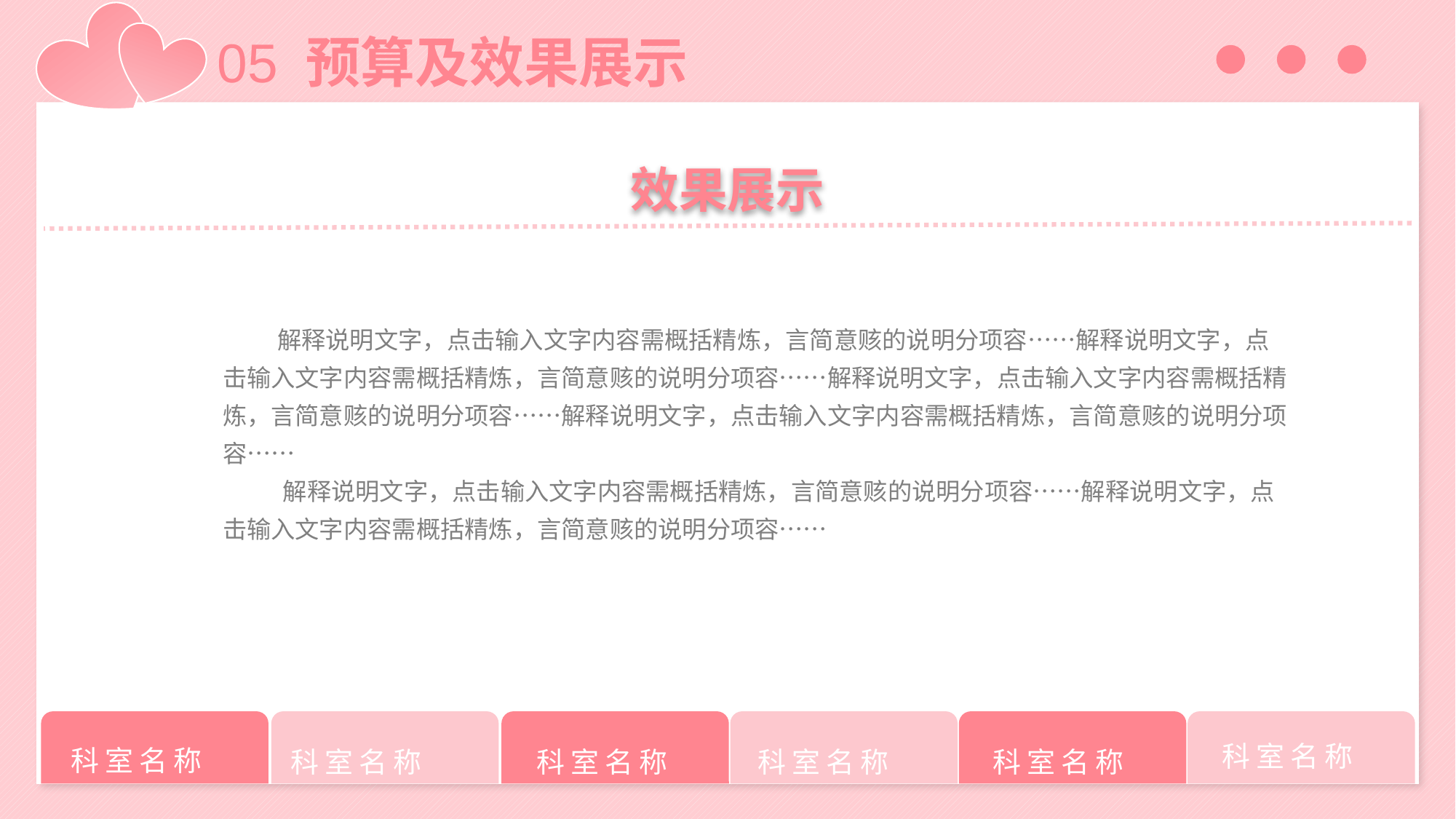

05 预算及效果展示
效果展示
         解释说明文字，点击输入文字内容需概括精炼，言简意赅的说明分项容……解释说明文字，点击输入文字内容需概括精炼，言简意赅的说明分项容……解释说明文字，点击输入文字内容需概括精炼，言简意赅的说明分项容……解释说明文字，点击输入文字内容需概括精炼，言简意赅的说明分项容……
          解释说明文字，点击输入文字内容需概括精炼，言简意赅的说明分项容……解释说明文字，点击输入文字内容需概括精炼，言简意赅的说明分项容……

科室名称

科室名称

科室名称

科室名称

科室名称

科室名称